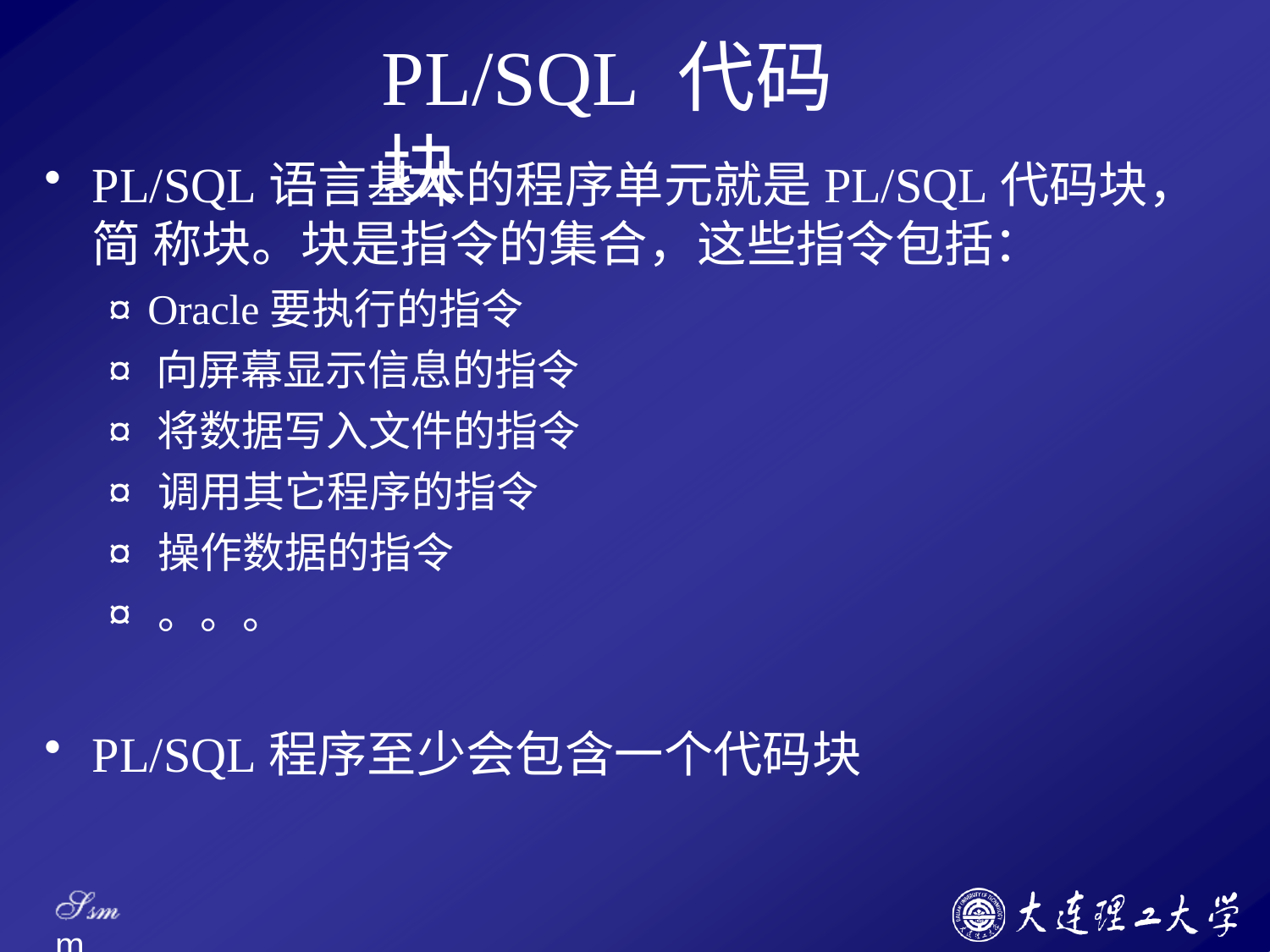

# PL/SQL 代码块
PL/SQL语言基本的程序单元就是PL/SQL代码块，简 称块。块是指令的集合，这些指令包括：
¤ Oracle要执行的指令
¤ 向屏幕显示信息的指令
¤ 将数据写入文件的指令
¤ 调用其它程序的指令
¤ 操作数据的指令
¤ 。。。

PL/SQL程序至少会包含一个代码块

Ssm